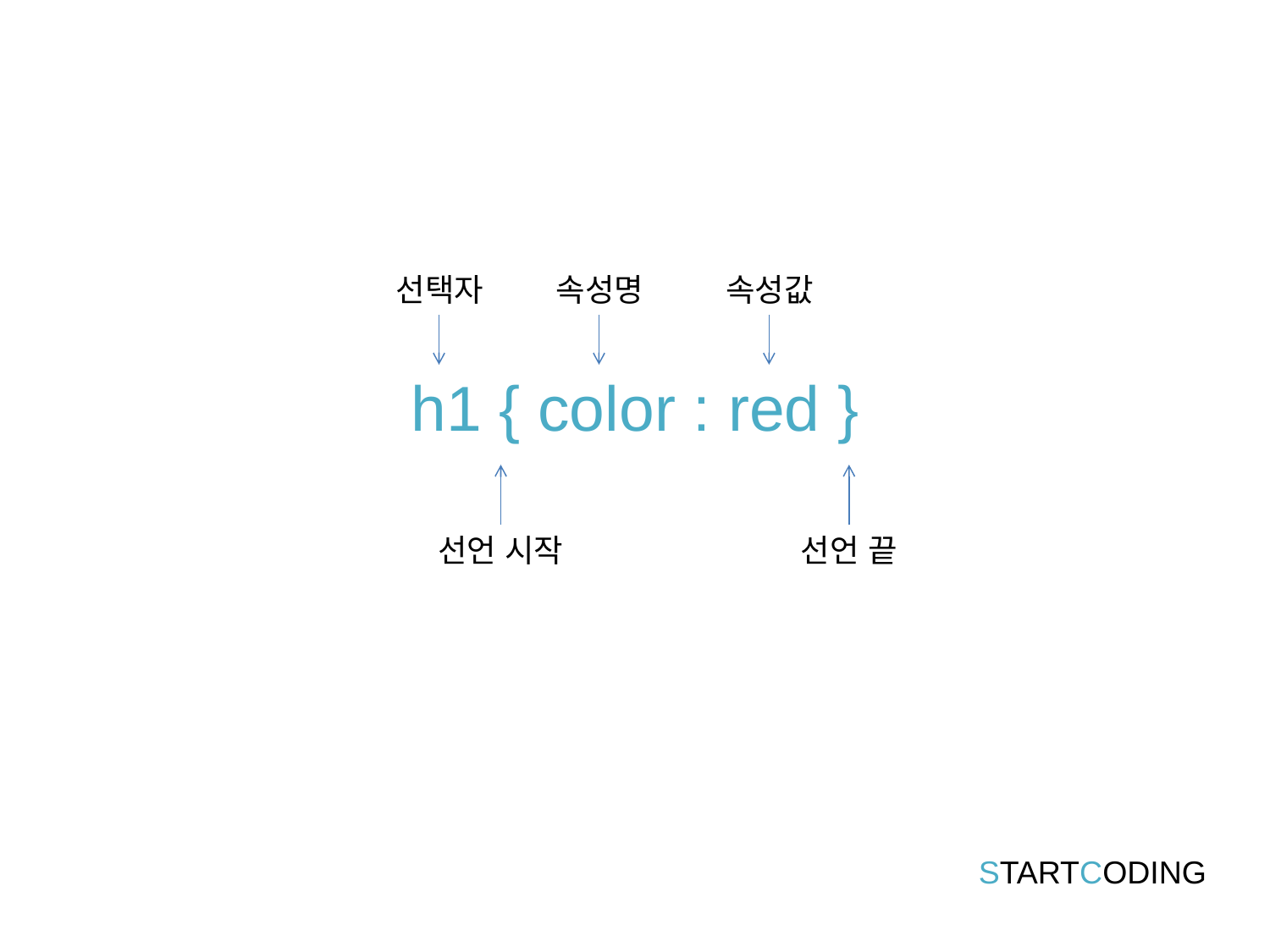

선택자
속성명
속성값
h1 { color : red }
선언 시작
선언 끝
STARTCODING